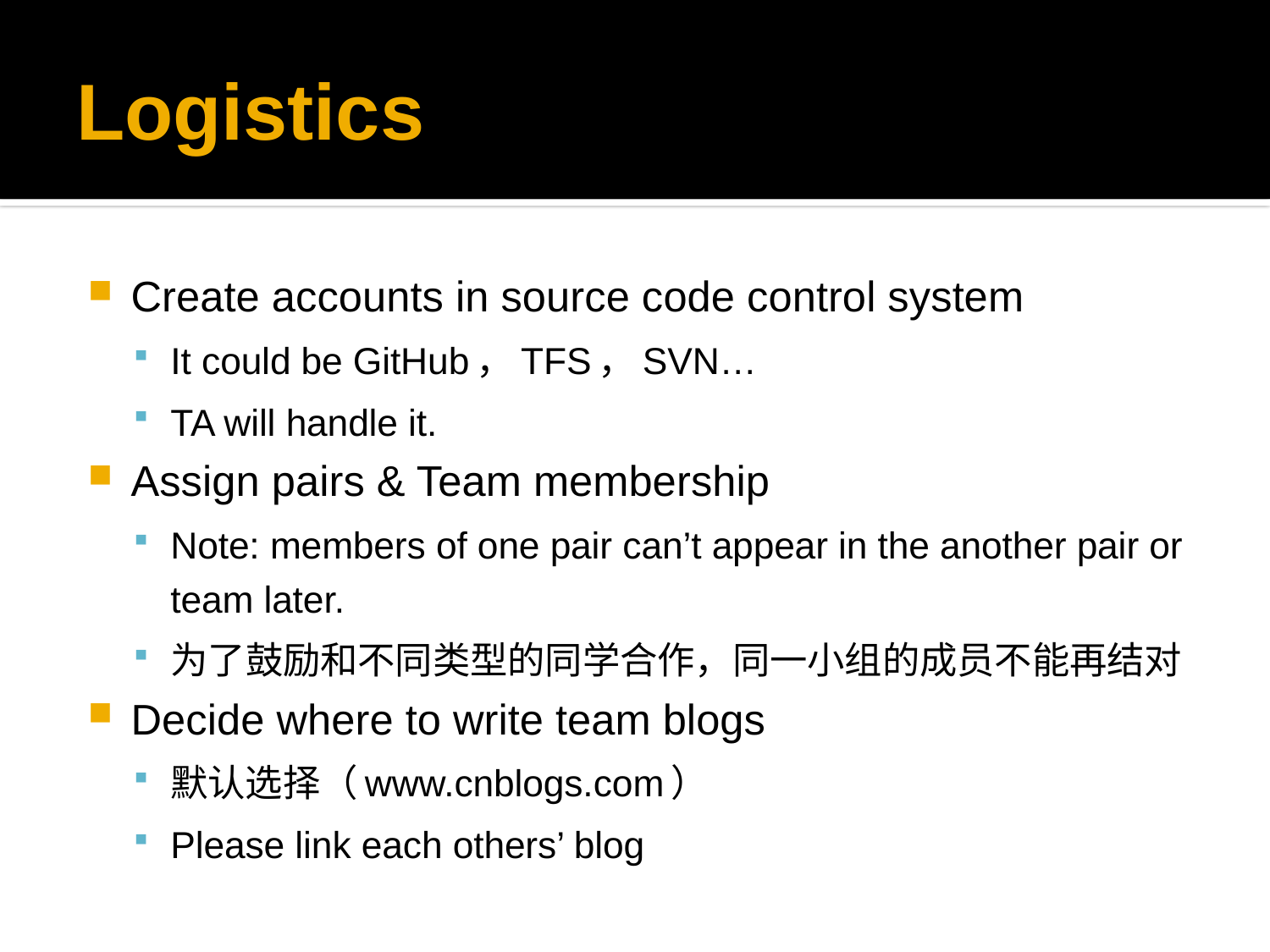

# Logistics
Create accounts in source code control system
It could be GitHub，TFS，SVN…
TA will handle it.
Assign pairs & Team membership
Note: members of one pair can’t appear in the another pair or team later.
为了鼓励和不同类型的同学合作，同一小组的成员不能再结对
Decide where to write team blogs
默认选择（www.cnblogs.com）
Please link each others’ blog